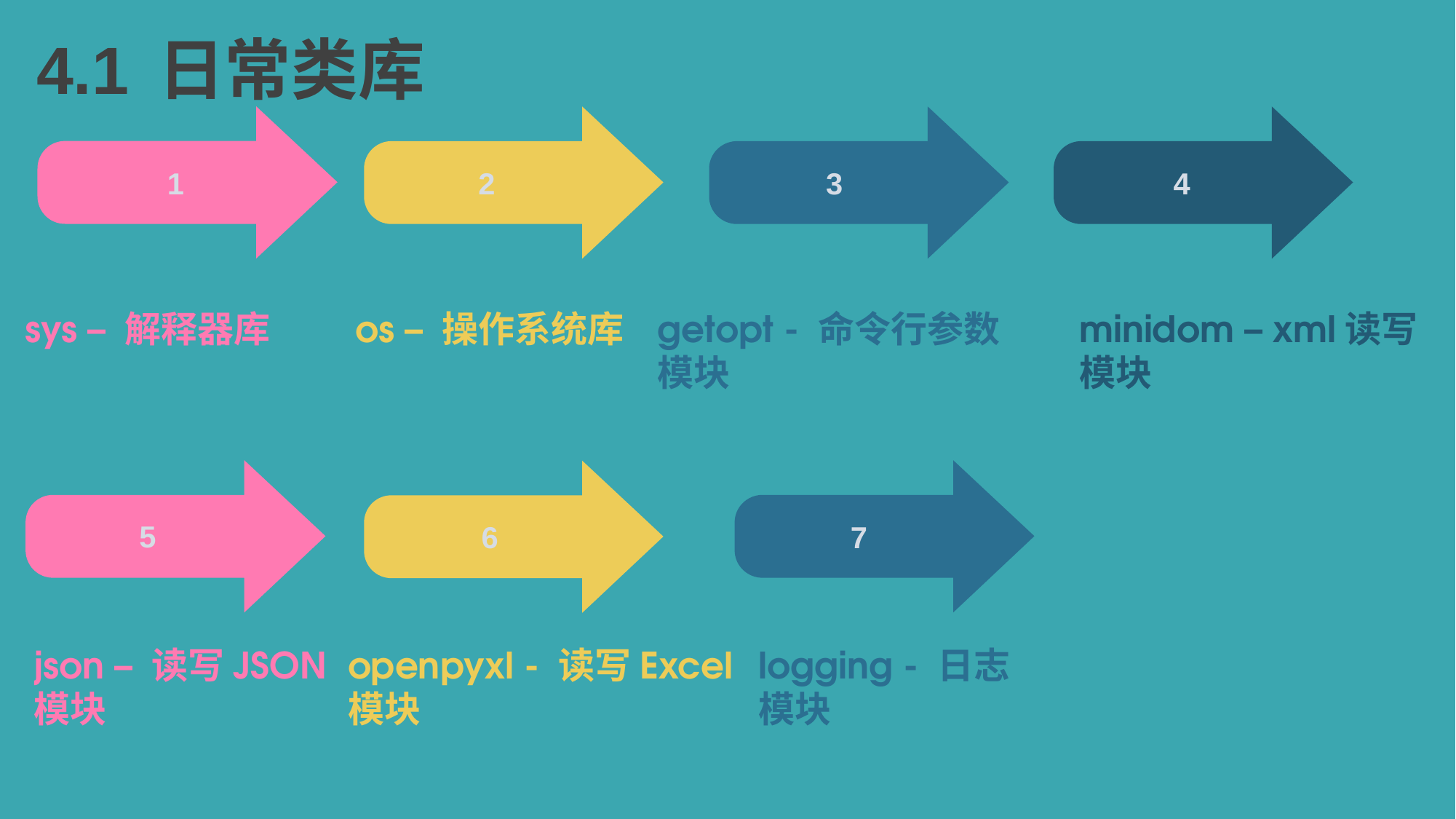

4.1

日常类库

3
1
2
4
minidom – xml读写
模块
sys – 解释器库
os – 操作系统库
getopt - 命令行参数
模块

5
6
7
json – 读写JSON
模块
openpyxl - 读写Excel
模块
logging - 日志
模块